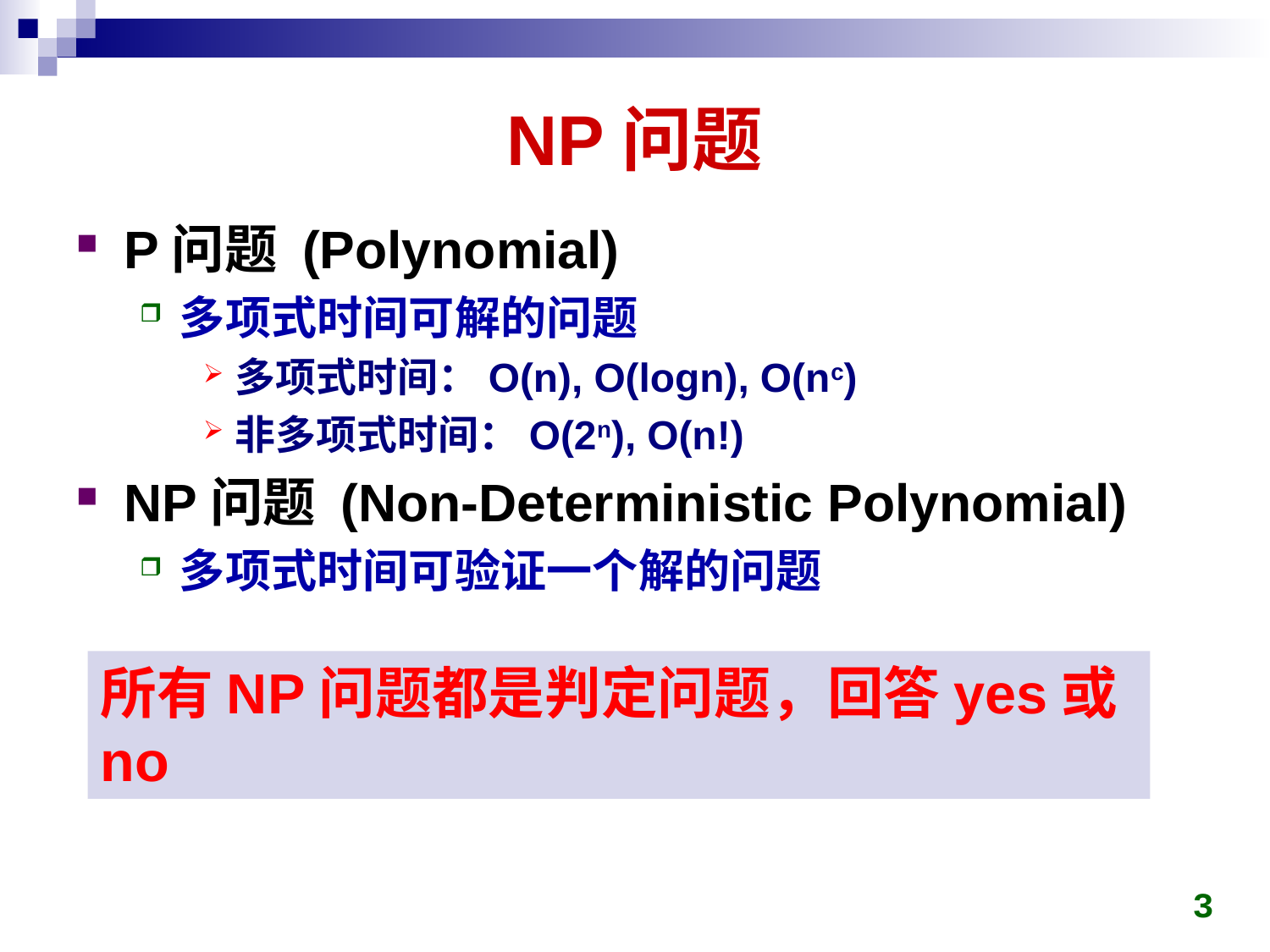

# NP问题
P问题 (Polynomial)
多项式时间可解的问题
多项式时间：O(n), O(logn), O(nc)
非多项式时间：O(2n), O(n!)
NP问题 (Non-Deterministic Polynomial)
多项式时间可验证一个解的问题

所有NP问题都是判定问题，回答yes或no
3